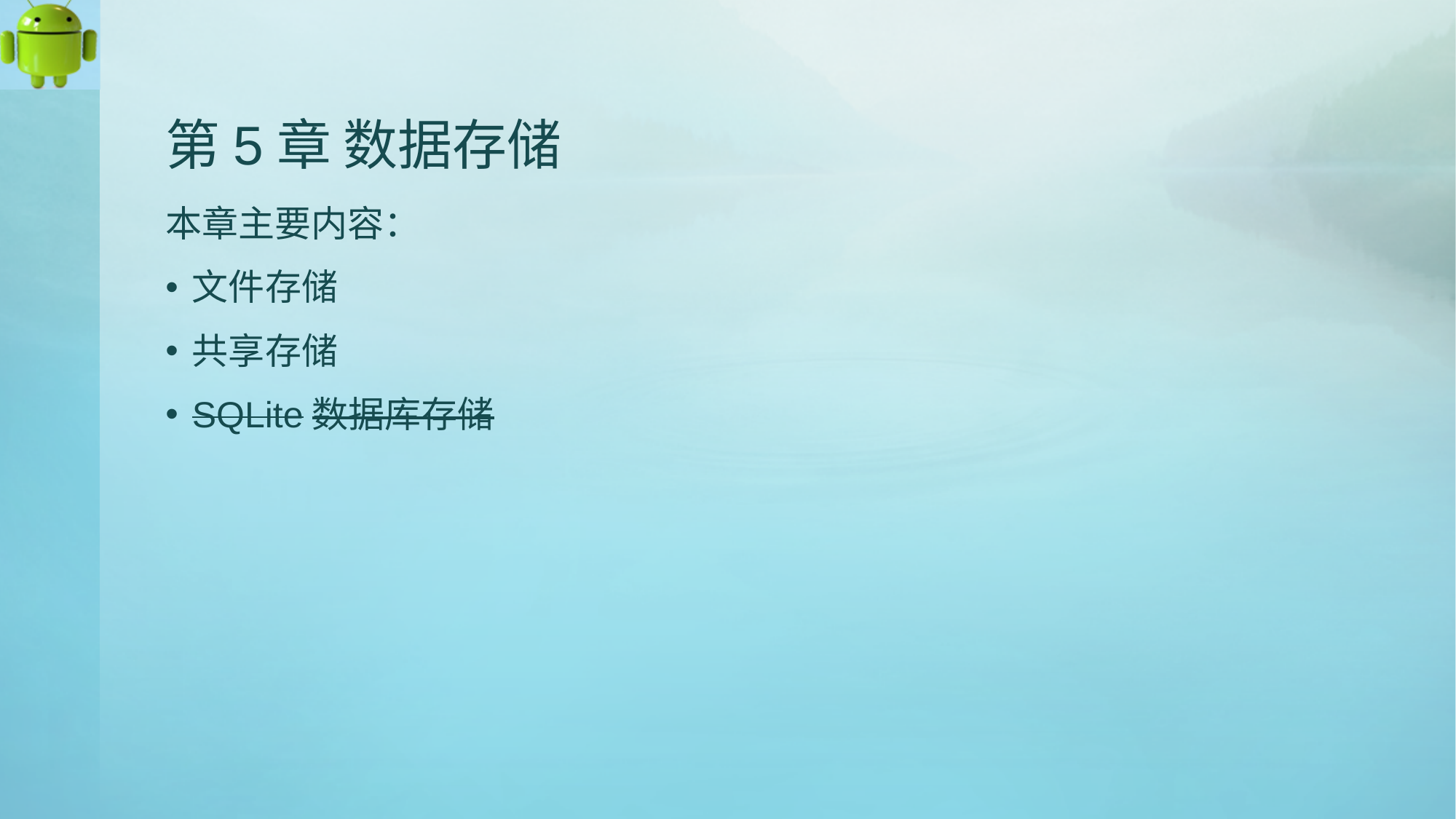

# 第5章 数据存储
本章主要内容：
文件存储
共享存储
SQLite数据库存储